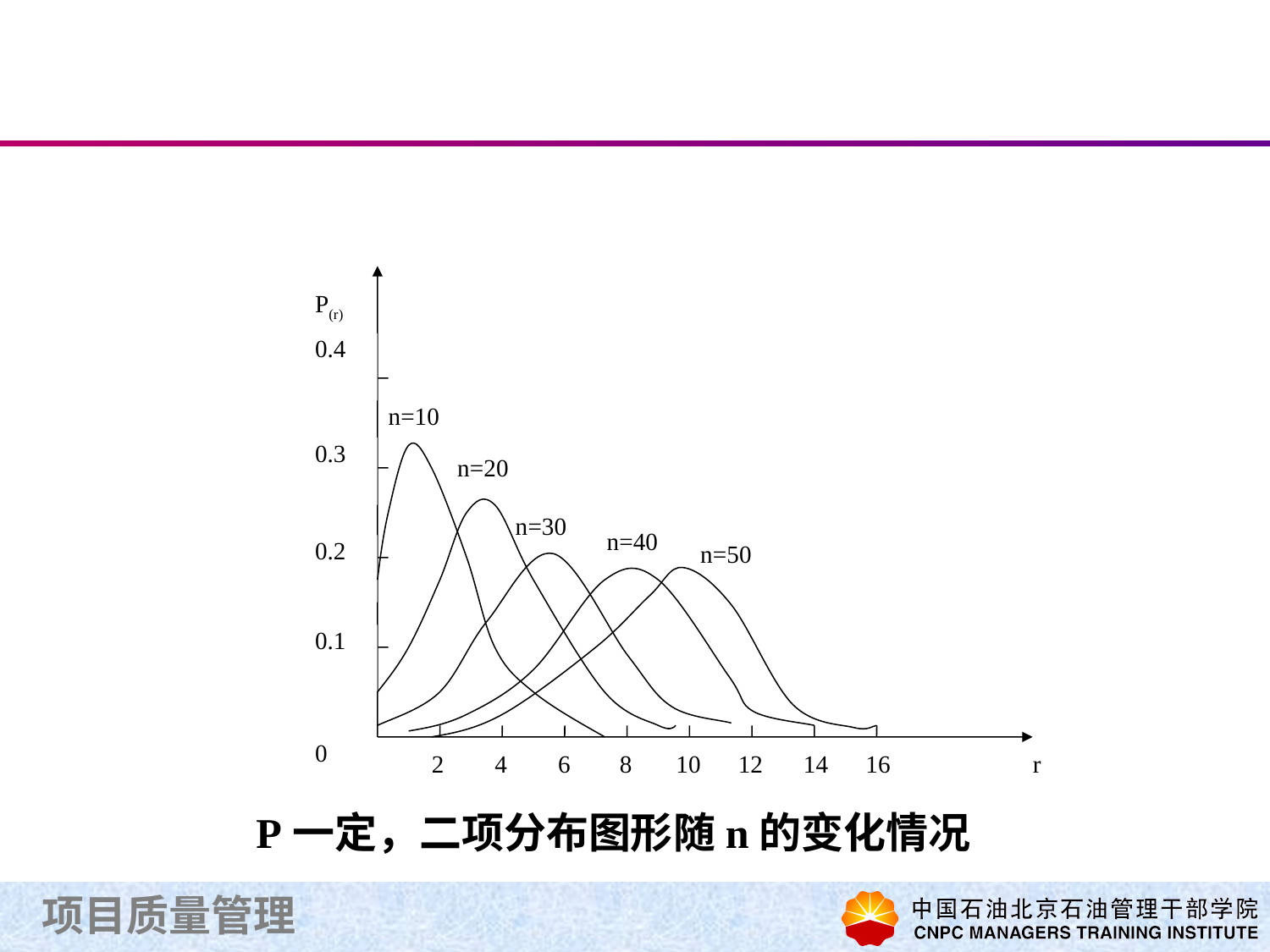

#

P(r)
0.4

0.3

0.2

0.1

0

2
4
6
8
10
12
14
16
r
n=10

n=20

n=30
n=40
n=50

P一定，二项分布图形随n的变化情况